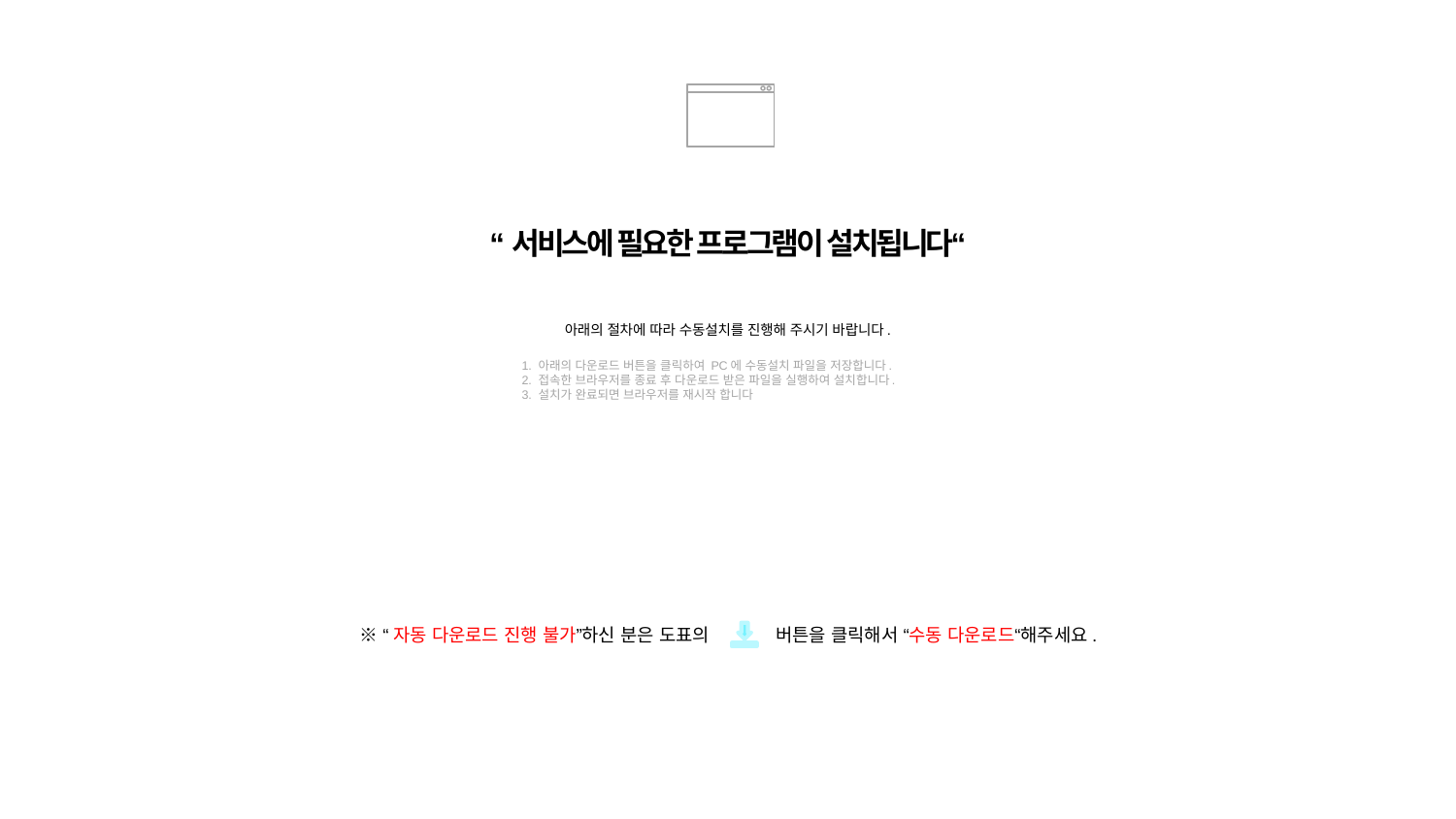

“서비스에 필요한 프로그램이 설치됩니다“
아래의 절차에 따라 수동설치를 진행해 주시기 바랍니다.
1. 아래의 다운로드 버튼을 클릭하여 PC에 수동설치 파일을 저장합니다.
2. 접속한 브라우저를 종료 후 다운로드 받은 파일을 실행하여 설치합니다.
3. 설치가 완료되면 브라우저를 재시작 합니다
※ “자동 다운로드 진행 불가”하신 분은 도표의             버튼을 클릭해서 “수동 다운로드“해주세요.